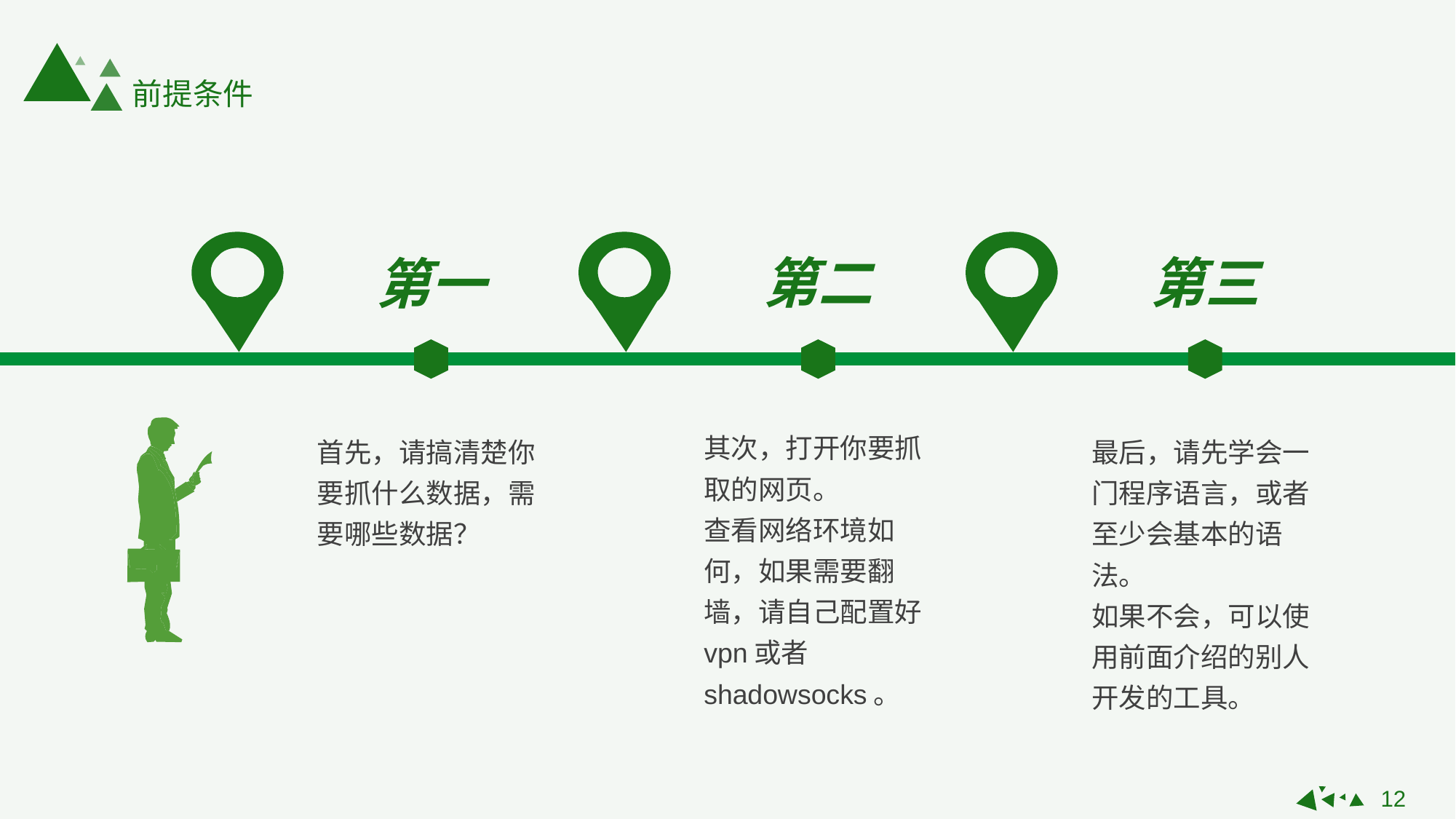

前提条件

第二
第三
第一

其次，打开你要抓取的网页。
查看网络环境如何，如果需要翻墙，请自己配置好vpn或者shadowsocks。
首先，请搞清楚你要抓什么数据，需要哪些数据？
最后，请先学会一门程序语言，或者至少会基本的语法。
如果不会，可以使用前面介绍的别人开发的工具。
12